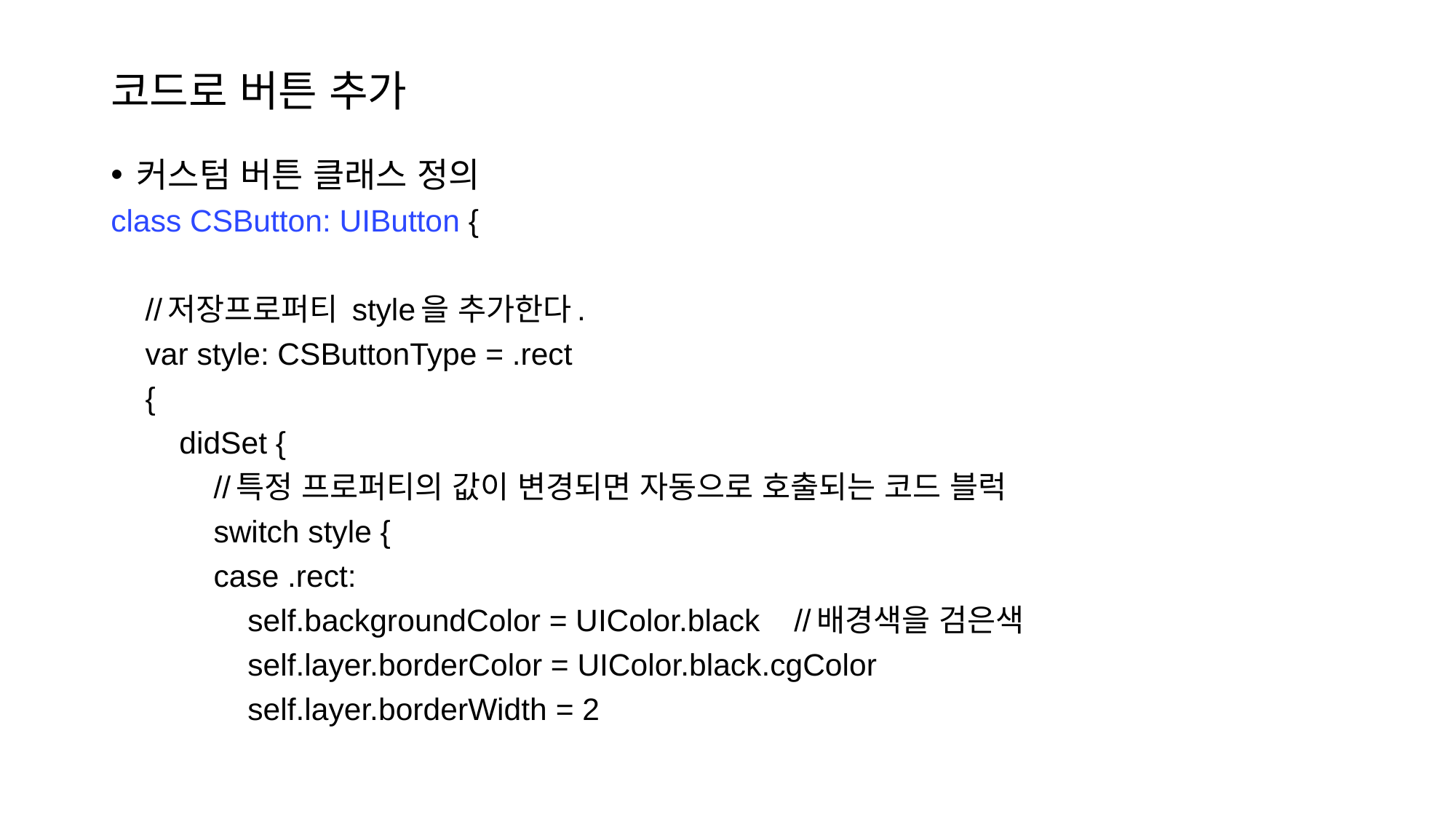

# 코드로 버튼 추가
커스텀 버튼 클래스 정의
class CSButton: UIButton {

    //저장프로퍼티 style을 추가한다.
    var style: CSButtonType = .rect
    {
        didSet {
            //특정 프로퍼티의 값이 변경되면 자동으로 호출되는 코드 블럭
            switch style {
            case .rect:
                self.backgroundColor = UIColor.black    //배경색을 검은색
                self.layer.borderColor = UIColor.black.cgColor
                self.layer.borderWidth = 2